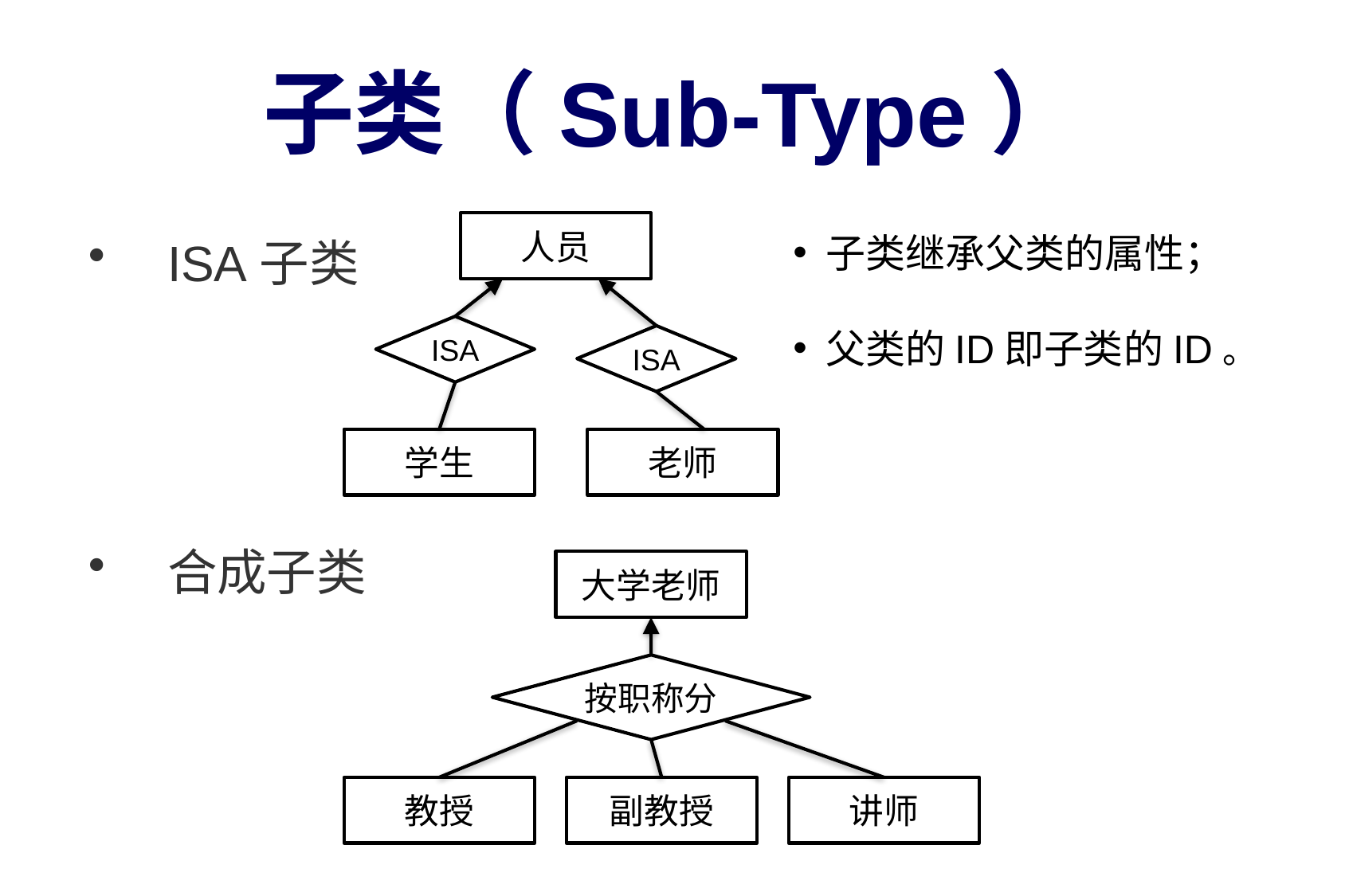

# 子类（Sub-Type）
ISA子类

合成子类
人员
 子类继承父类的属性；
 父类的ID即子类的ID。
ISA
ISA
学生
老师
大学老师
按职称分
教授
副教授
讲师